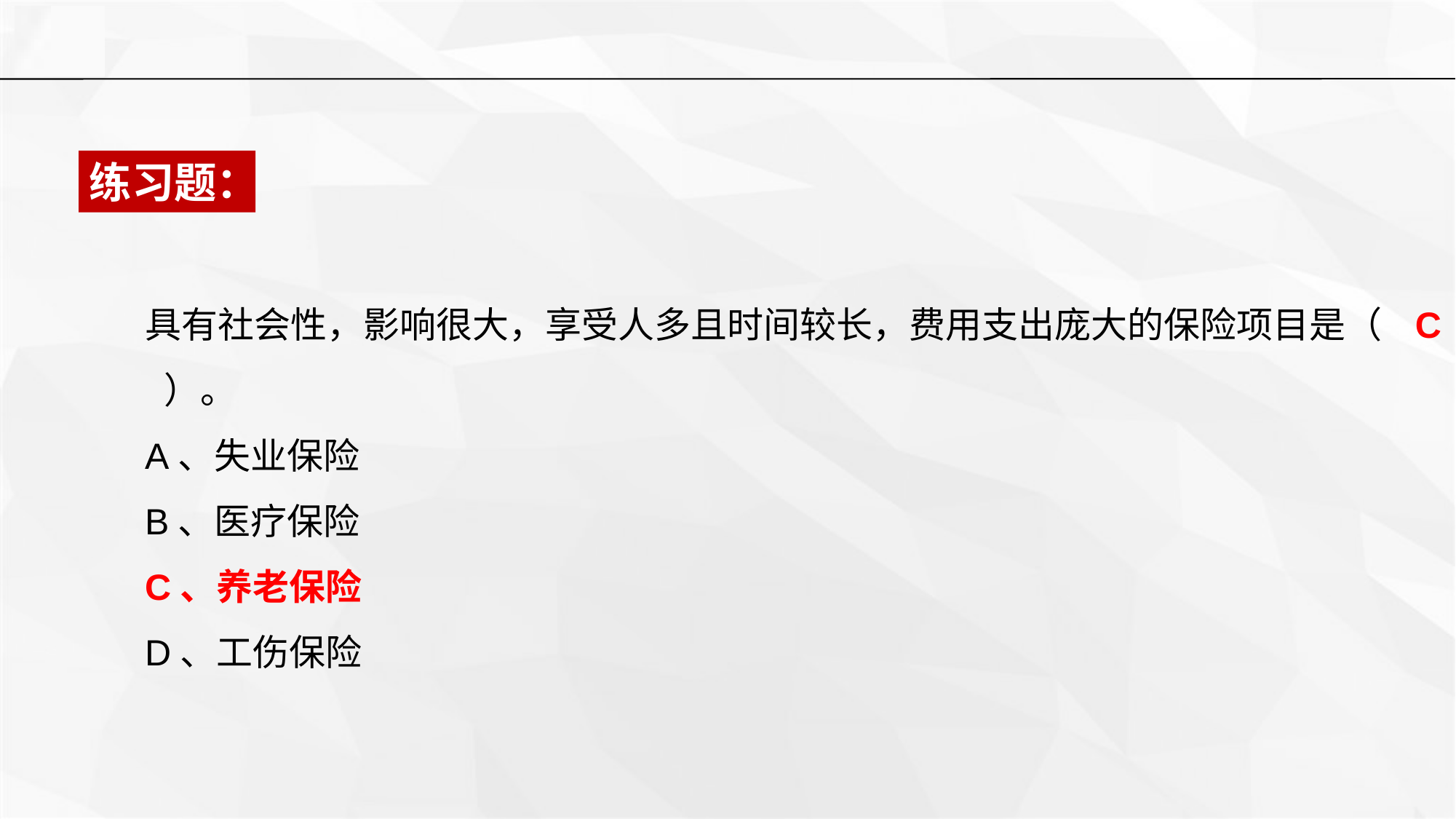

练习题：
具有社会性，影响很大，享受人多且时间较长，费用支出庞大的保险项目是（   C  ）。
A、失业保险
B、医疗保险
C、养老保险
D、工伤保险